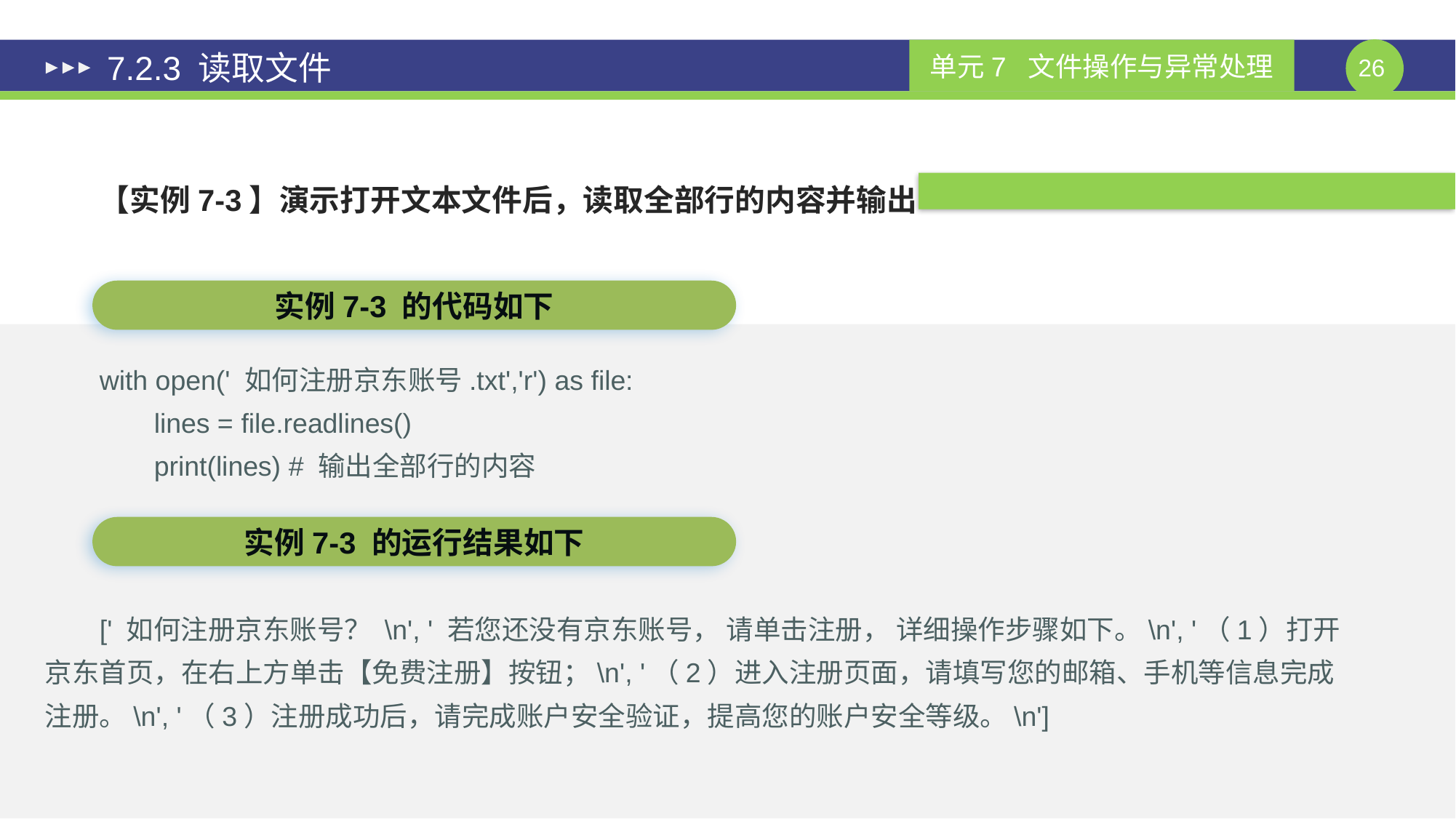

# 7.2.3 读取文件
【实例7-3】演示打开文本文件后，读取全部行的内容并输出

实例7-3 的代码如下

with open(' 如何注册京东账号.txt','r') as file:
	lines = file.readlines()
	print(lines) # 输出全部行的内容
实例7-3 的运行结果如下
[' 如何注册京东账号？ \n', ' 若您还没有京东账号， 请单击注册， 详细操作步骤如下。\n', '（1）打开京东首页，在右上方单击【免费注册】按钮；\n', '（2）进入注册页面，请填写您的邮箱、手机等信息完成注册。\n', '（3）注册成功后，请完成账户安全验证，提高您的账户安全等级。\n']